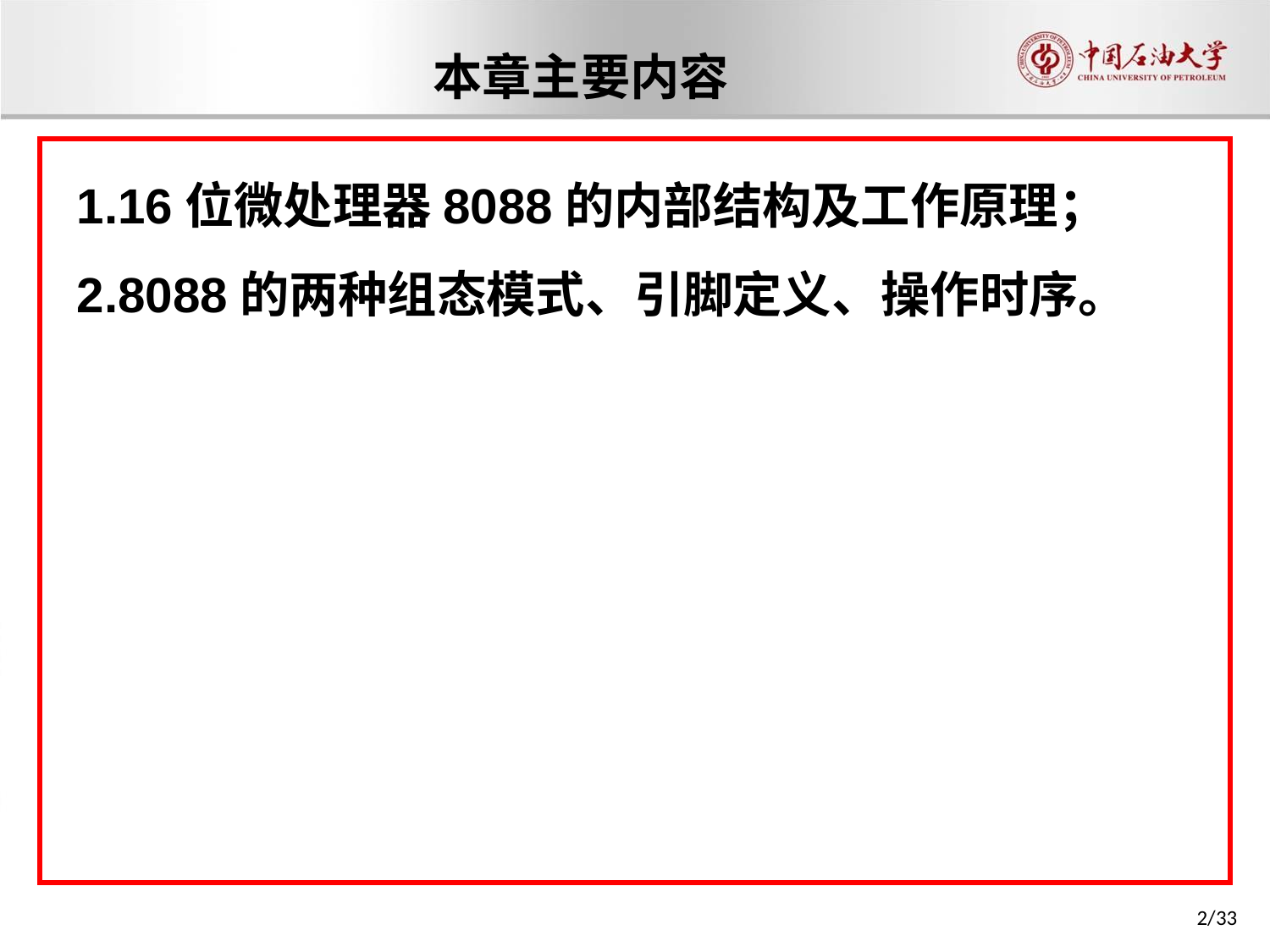

本章主要内容
1.16位微处理器8088的内部结构及工作原理；
2.8088的两种组态模式、引脚定义、操作时序。
2/33